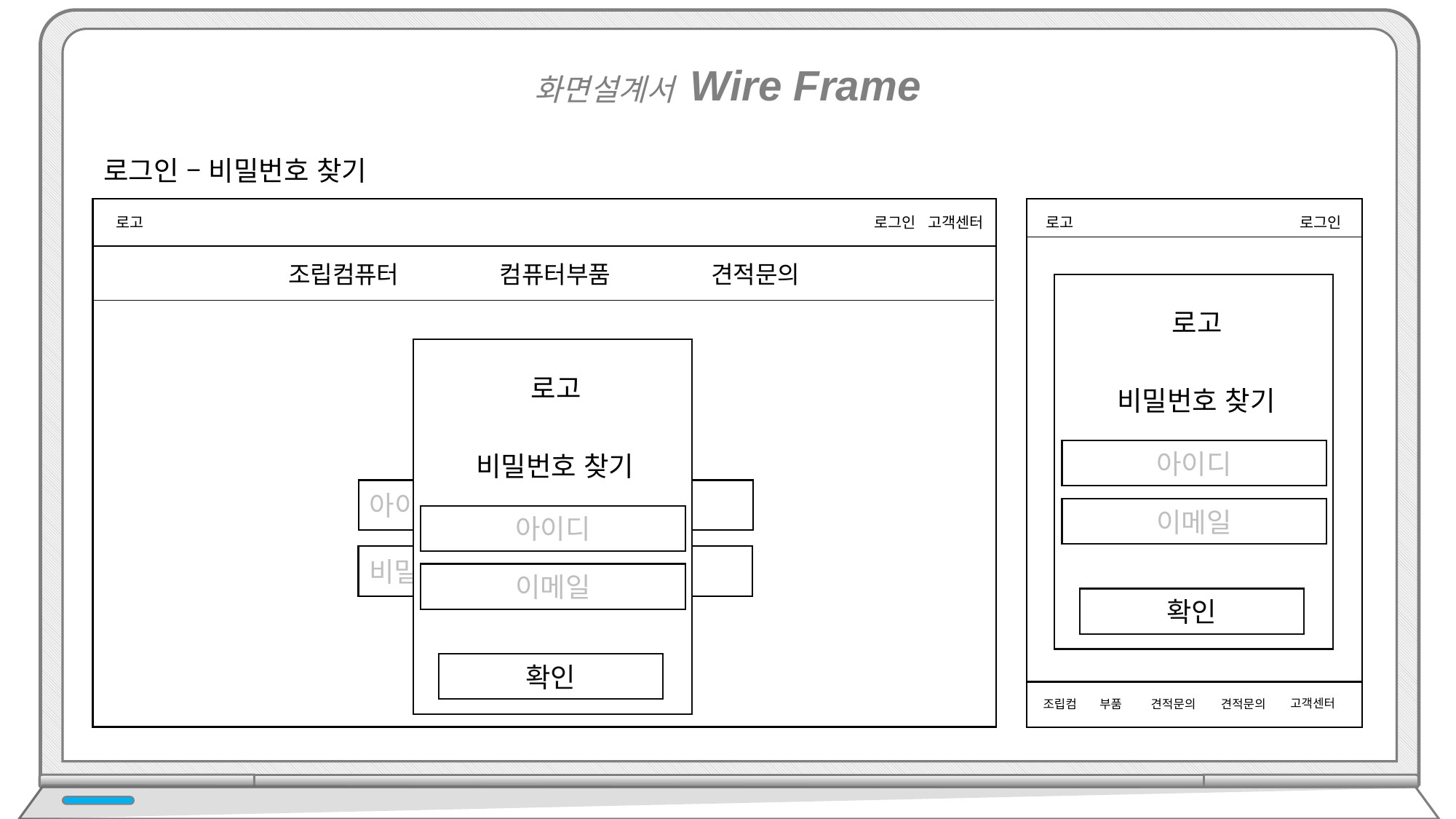

화면설계서 Wire Frame
로그인 – 비밀번호 찾기

로그인   고객센터
로고
로그인
로고
조립컴퓨터               컴퓨터부품               견적문의

로고

로고
로고
비밀번호 찾기
로고
아이디
비밀번호 찾기
아이디
이메일
아이디
비밀번호
이메일
확인
아이디찾기 ㅣ 비밀번호찾기 ㅣ 회원가입
확인

고객센터
견적문의
견적문의
조립컴
부품